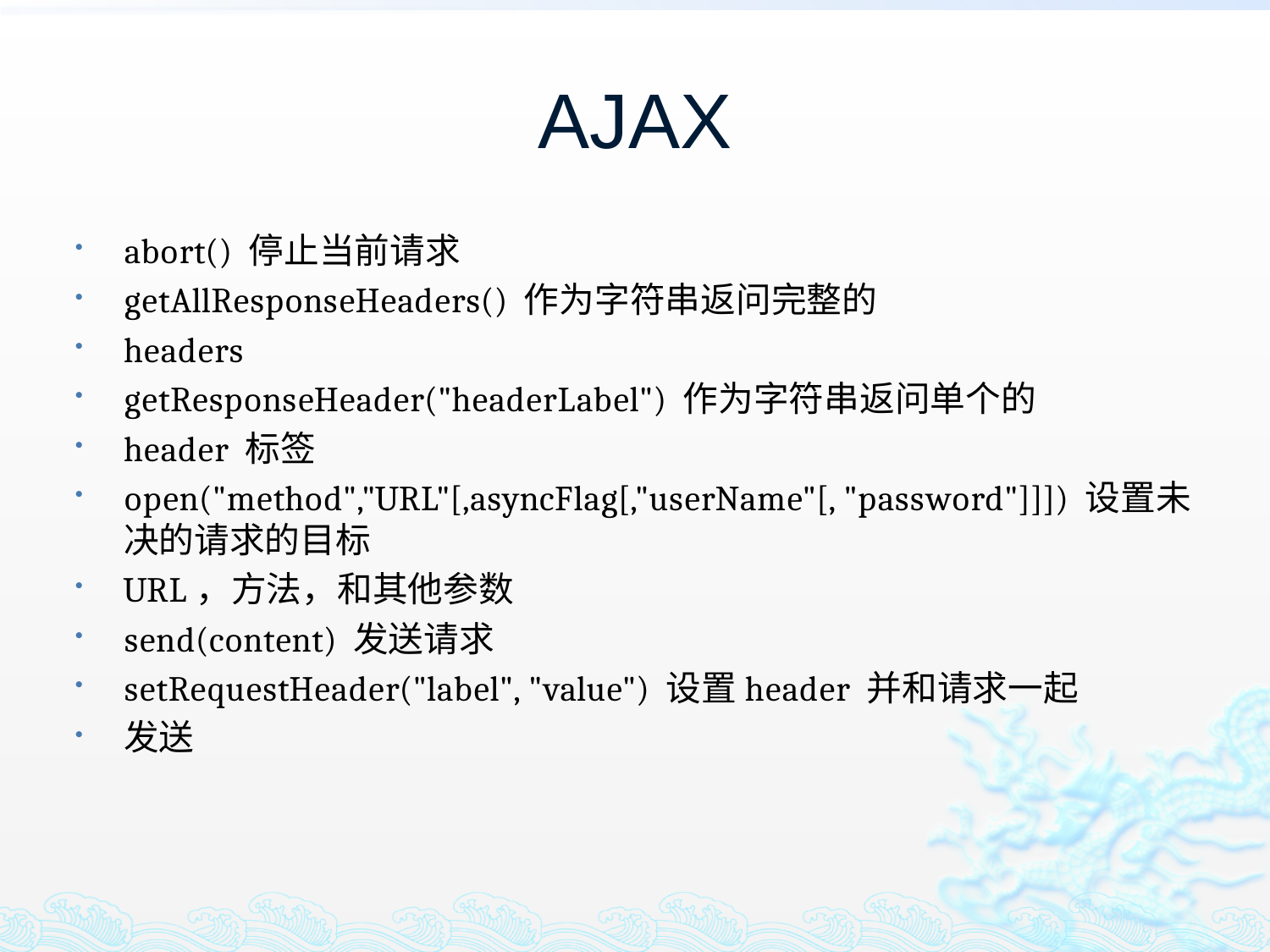

# AJAX
abort() 停止当前请求
getAllResponseHeaders() 作为字符串返问完整的
headers
getResponseHeader("headerLabel") 作为字符串返问单个的
header 标签
open("method","URL"[,asyncFlag[,"userName"[, "password"]]]) 设置未决的请求的目标
URL，方法，和其他参数
send(content) 发送请求
setRequestHeader("label", "value") 设置header 并和请求一起
发送